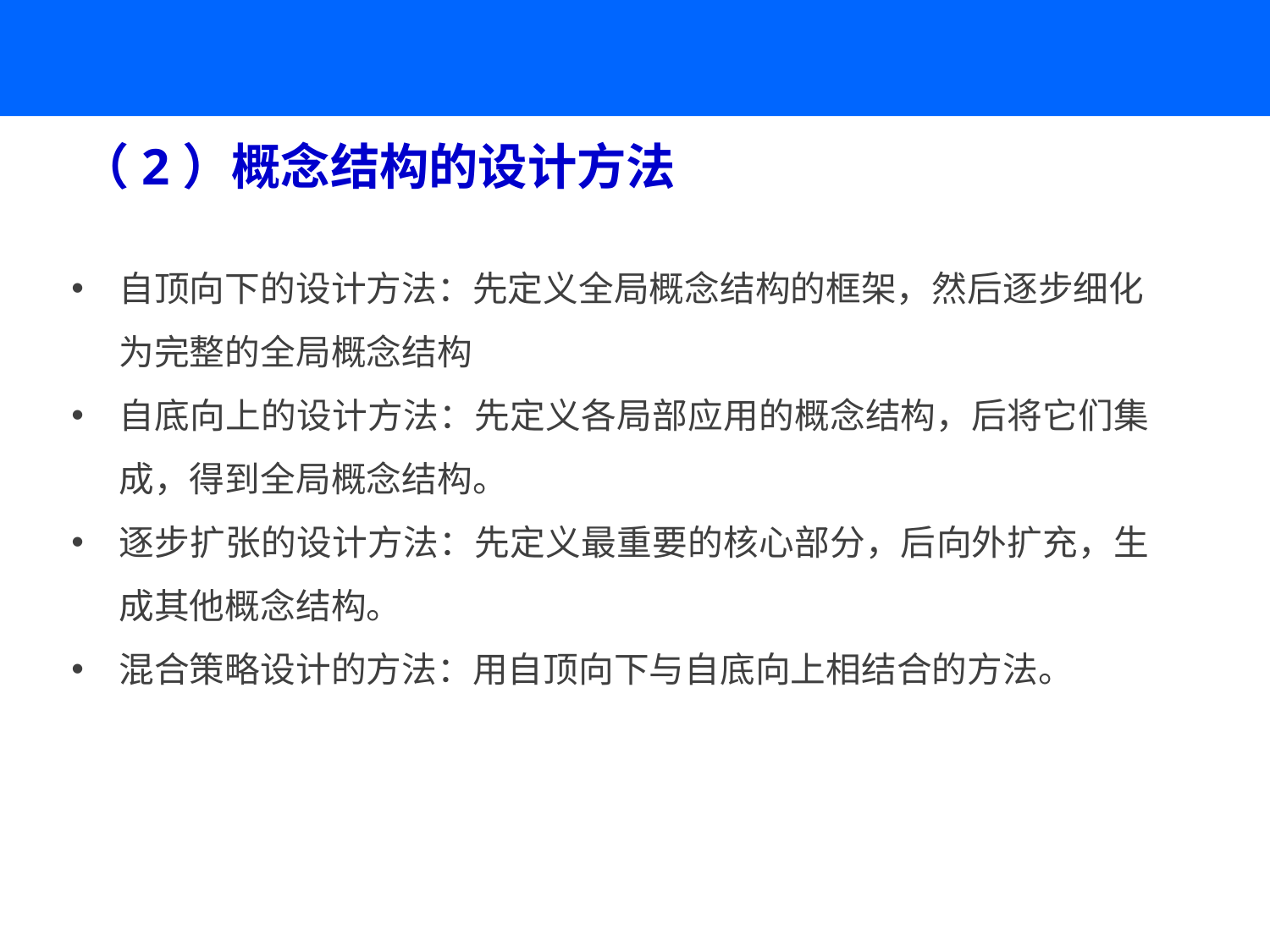

#
（2）概念结构的设计方法
自顶向下的设计方法：先定义全局概念结构的框架，然后逐步细化为完整的全局概念结构
自底向上的设计方法：先定义各局部应用的概念结构，后将它们集成，得到全局概念结构。
逐步扩张的设计方法：先定义最重要的核心部分，后向外扩充，生成其他概念结构。
混合策略设计的方法：用自顶向下与自底向上相结合的方法。